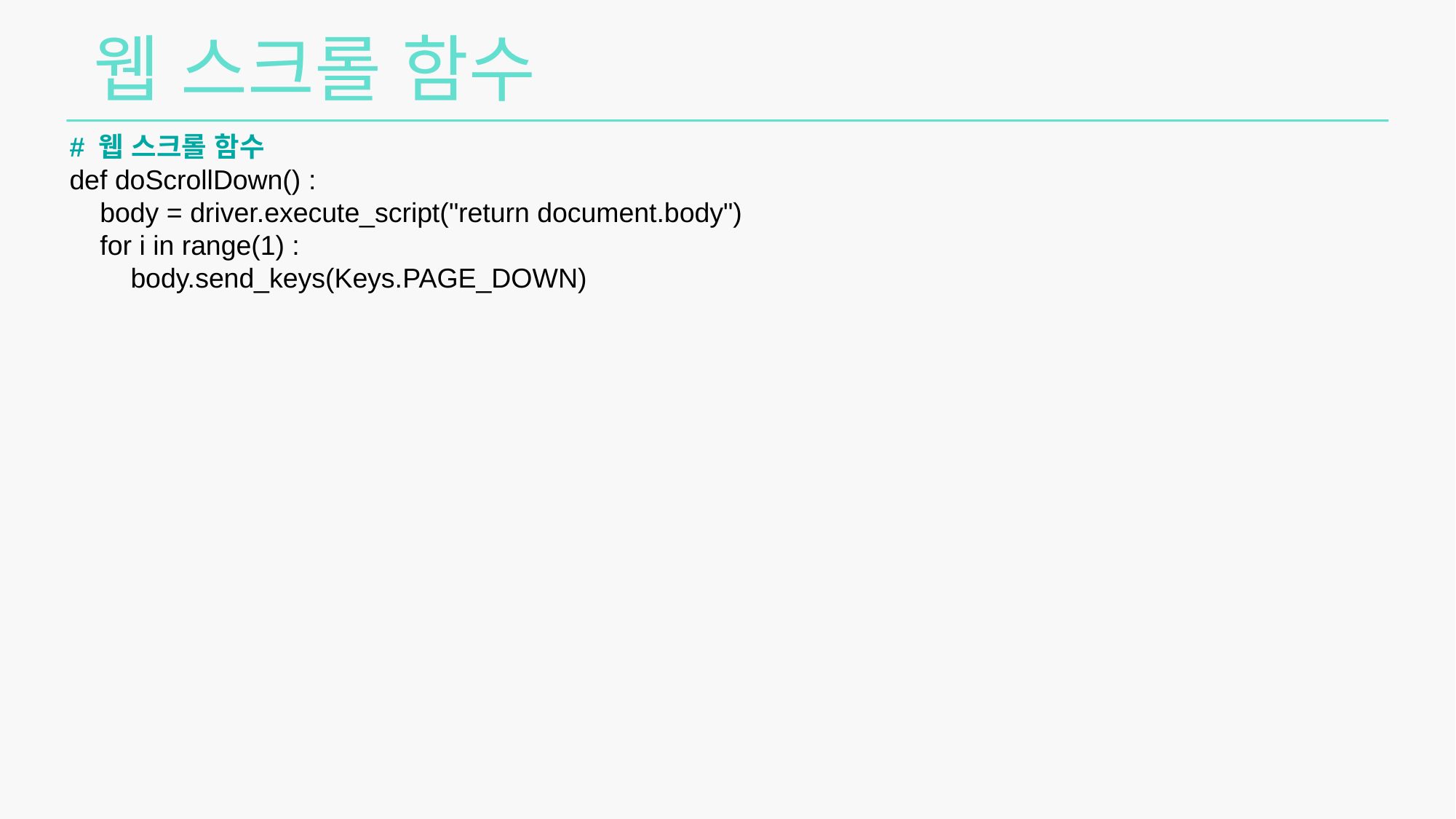

웹 스크롤 함수

# 웹 스크롤 함수
def doScrollDown() :
    body = driver.execute_script("return document.body")
    for i in range(1) :
        body.send_keys(Keys.PAGE_DOWN)